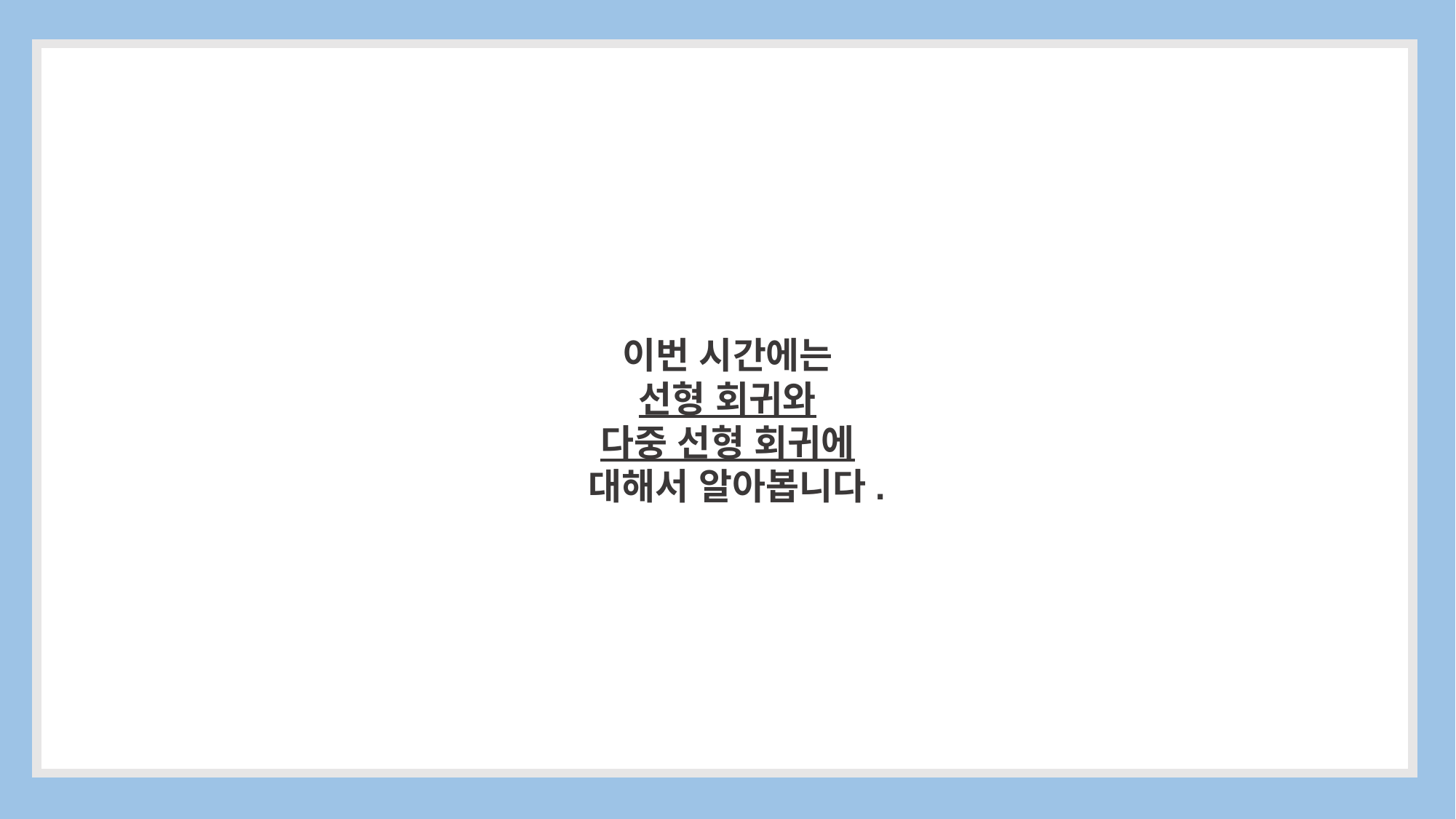

이번 시간에는
선형 회귀와
다중 선형 회귀에
 대해서 알아봅니다.